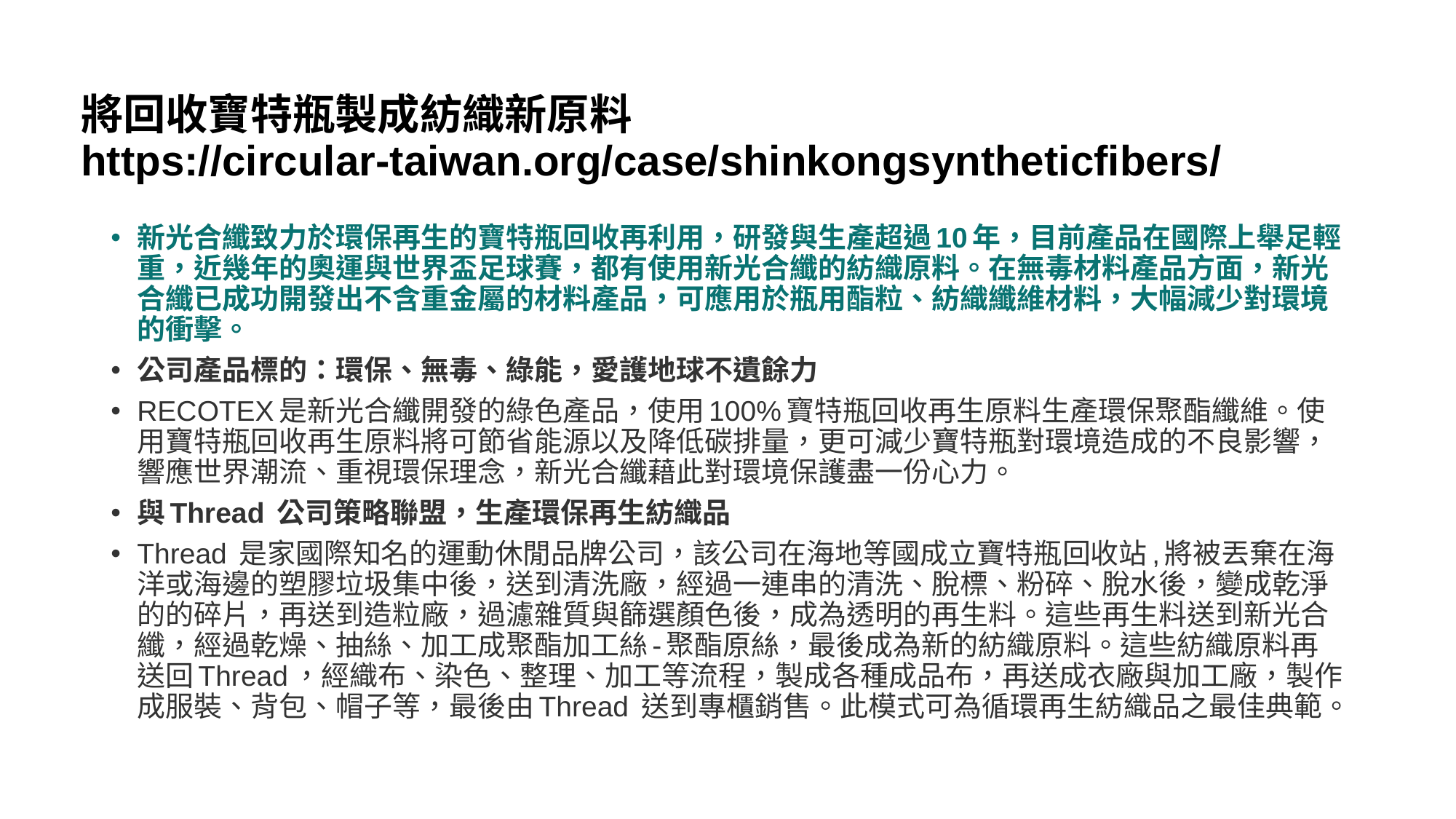

# 將回收寶特瓶製成紡織新原料 https://circular-taiwan.org/case/shinkongsyntheticfibers/
新光合纖致力於環保再生的寶特瓶回收再利用，研發與生產超過10年，目前產品在國際上舉足輕重，近幾年的奧運與世界盃足球賽，都有使用新光合纖的紡織原料。在無毒材料產品方面，新光合纖已成功開發出不含重金屬的材料產品，可應用於瓶用酯粒、紡織纖維材料，大幅減少對環境的衝擊。
公司產品標的：環保、無毒、綠能，愛護地球不遺餘力
RECOTEX是新光合纖開發的綠色產品，使用100%寶特瓶回收再生原料生產環保聚酯纖維。使用寶特瓶回收再生原料將可節省能源以及降低碳排量，更可減少寶特瓶對環境造成的不良影響，響應世界潮流、重視環保理念，新光合纖藉此對環境保護盡一份心力。
與Thread 公司策略聯盟，生產環保再生紡織品
Thread 是家國際知名的運動休閒品牌公司，該公司在海地等國成立寶特瓶回收站,將被丟棄在海洋或海邊的塑膠垃圾集中後，送到清洗廠，經過一連串的清洗、脫標、粉碎、脫水後，變成乾淨的的碎片，再送到造粒廠，過濾雜質與篩選顏色後，成為透明的再生料。這些再生料送到新光合纖，經過乾燥、抽絲、加工成聚酯加工絲-聚酯原絲，最後成為新的紡織原料。這些紡織原料再送回Thread，經織布、染色、整理、加工等流程，製成各種成品布，再送成衣廠與加工廠，製作成服裝、背包、帽子等，最後由Thread 送到專櫃銷售。此模式可為循環再生紡織品之最佳典範。